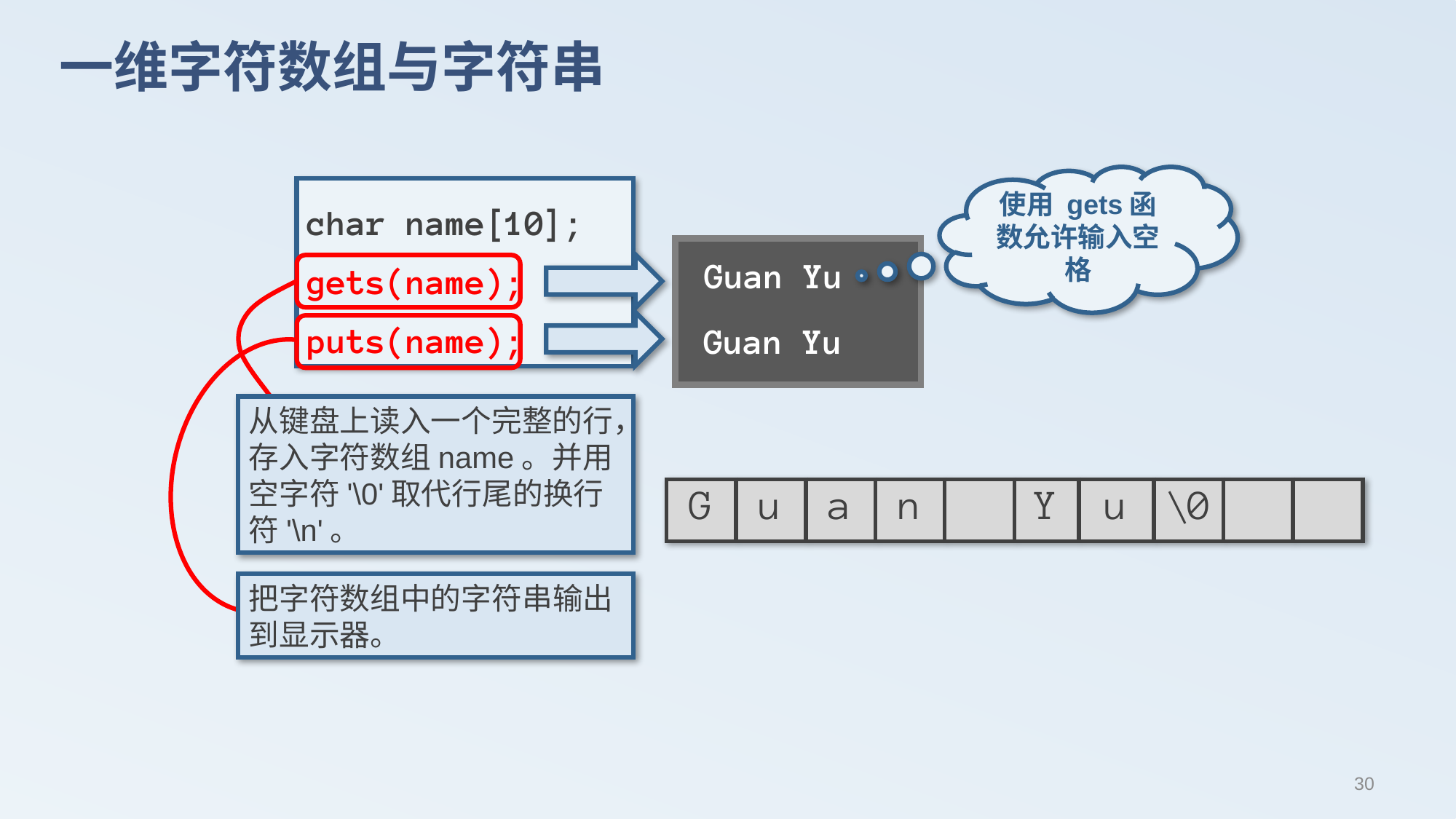

# 一维字符数组与字符串
使用 gets函数允许输入空格
char name[10];
gets(name);
puts(name);

Guan Yu

Guan Yu

从键盘上读入一个完整的行，存入字符数组name。并用空字符'\0'取代行尾的换行符'\n'。
| G | u | a | n |  | Y | u | \0 |  |  |
| --- | --- | --- | --- | --- | --- | --- | --- | --- | --- |
把字符数组中的字符串输出到显示器。